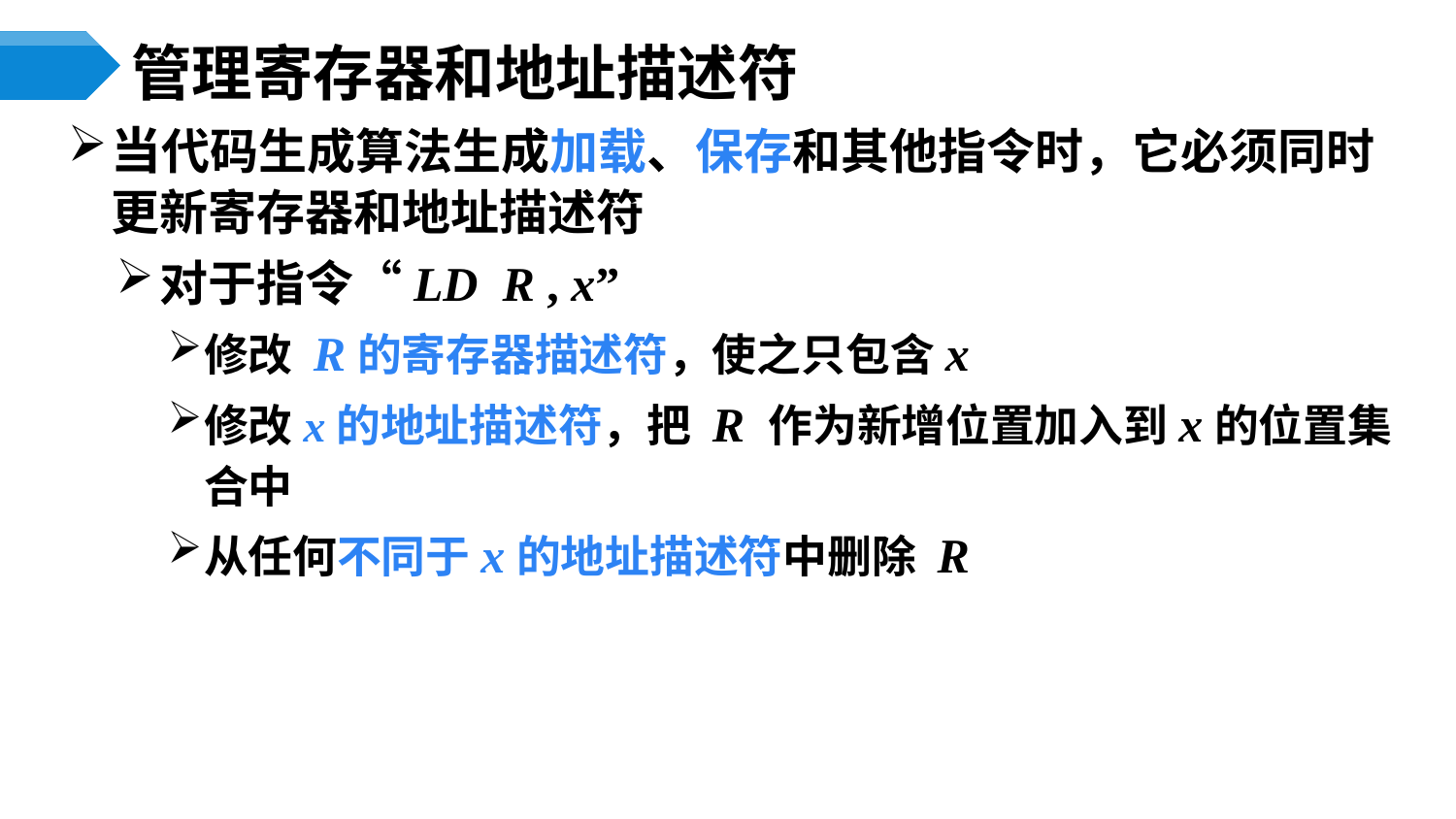

# 管理寄存器和地址描述符
当代码生成算法生成加载、保存和其他指令时，它必须同时更新寄存器和地址描述符
对于指令“LD  R , x”
修改 R的寄存器描述符，使之只包含x
修改x的地址描述符，把 R 作为新增位置加入到x的位置集合中
从任何不同于x的地址描述符中删除 R